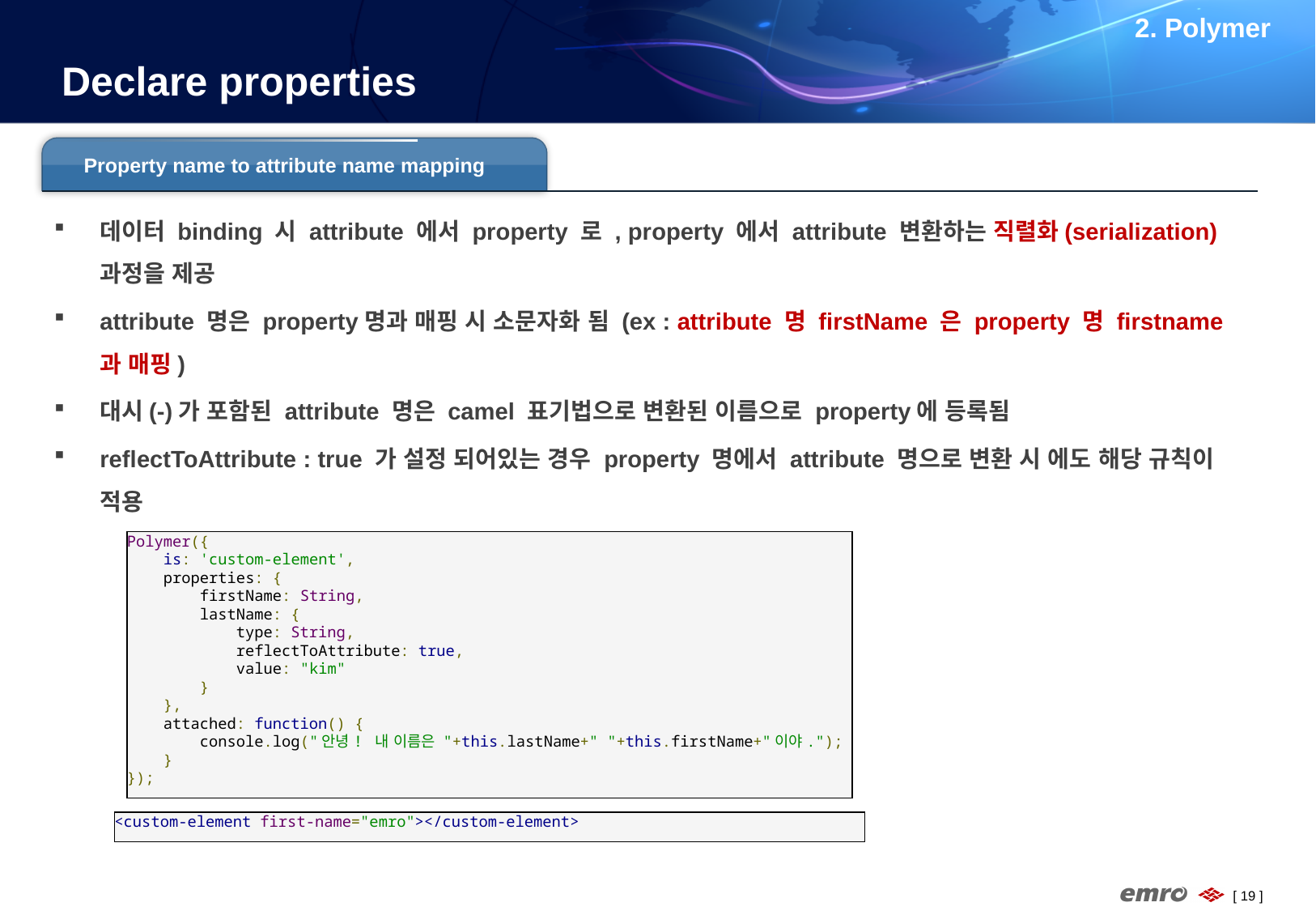

2. Polymer
# Declare properties

Property name to attribute name mapping
데이터 binding 시 attribute 에서 property 로 , property 에서 attribute 변환하는 직렬화(serialization) 과정을 제공
attribute 명은 property명과 매핑 시 소문자화 됨 (ex : attribute 명 firstName 은 property 명 firstname 과 매핑)
대시(-)가 포함된 attribute 명은 camel 표기법으로 변환된 이름으로 property에 등록됨
reflectToAttribute : true 가 설정 되어있는 경우 property 명에서 attribute 명으로 변환 시 에도 해당 규칙이 적용
Polymer({
    is: 'custom-element',
    properties: {
        firstName: String,
        lastName: {
            type: String,
            reflectToAttribute: true,
            value: "kim"
        }
    },
    attached: function() {
        console.log("안녕! 내 이름은 "+this.lastName+" "+this.firstName+"이야.");
    }
});
<custom-element first-name="emro"></custom-element>